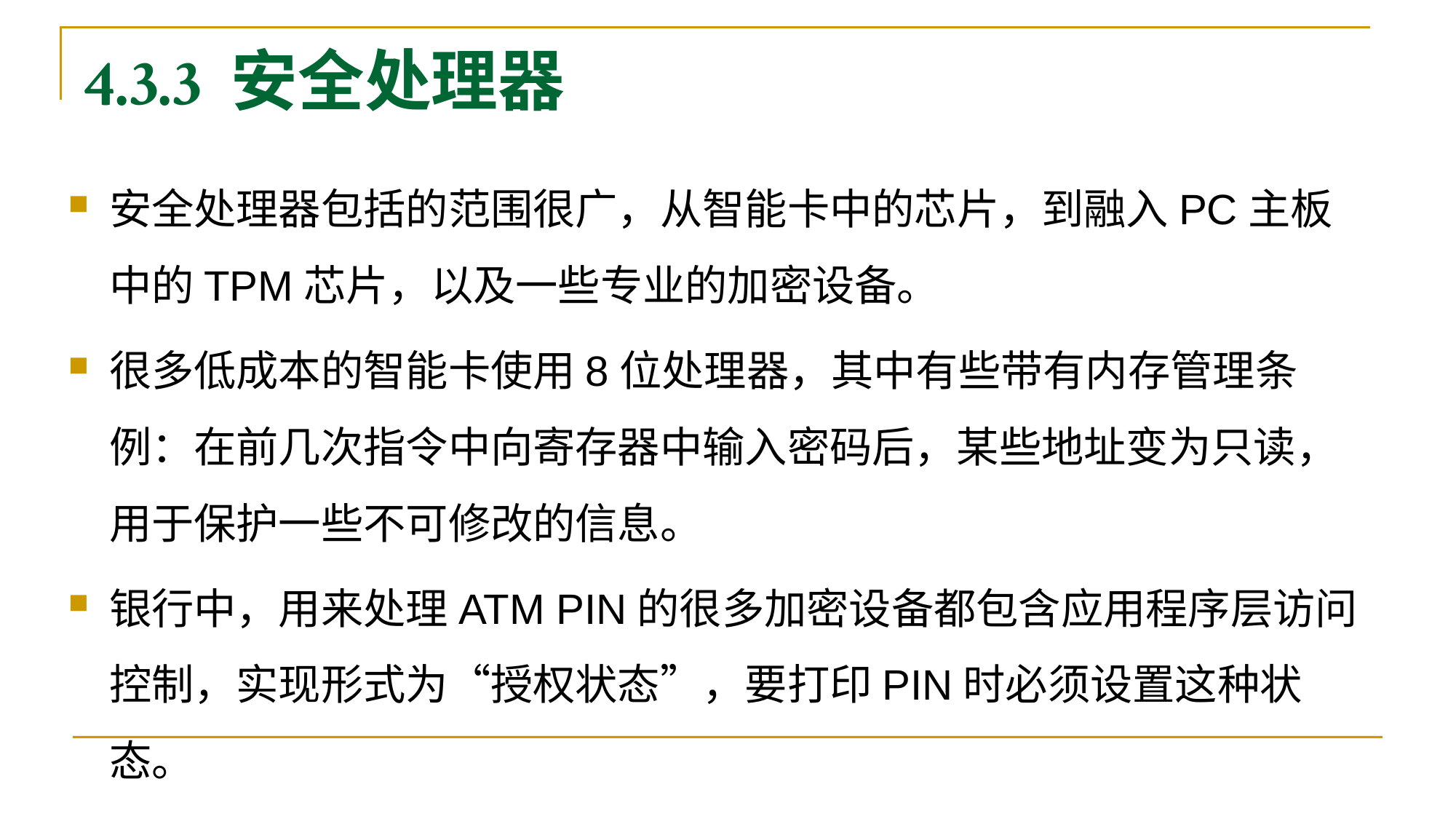

# 4.3.3 安全处理器
安全处理器包括的范围很广，从智能卡中的芯片，到融入PC主板中的TPM芯片，以及一些专业的加密设备。
很多低成本的智能卡使用8位处理器，其中有些带有内存管理条例：在前几次指令中向寄存器中输入密码后，某些地址变为只读，用于保护一些不可修改的信息。
银行中，用来处理ATM PIN的很多加密设备都包含应用程序层访问控制，实现形式为“授权状态”，要打印PIN时必须设置这种状态。